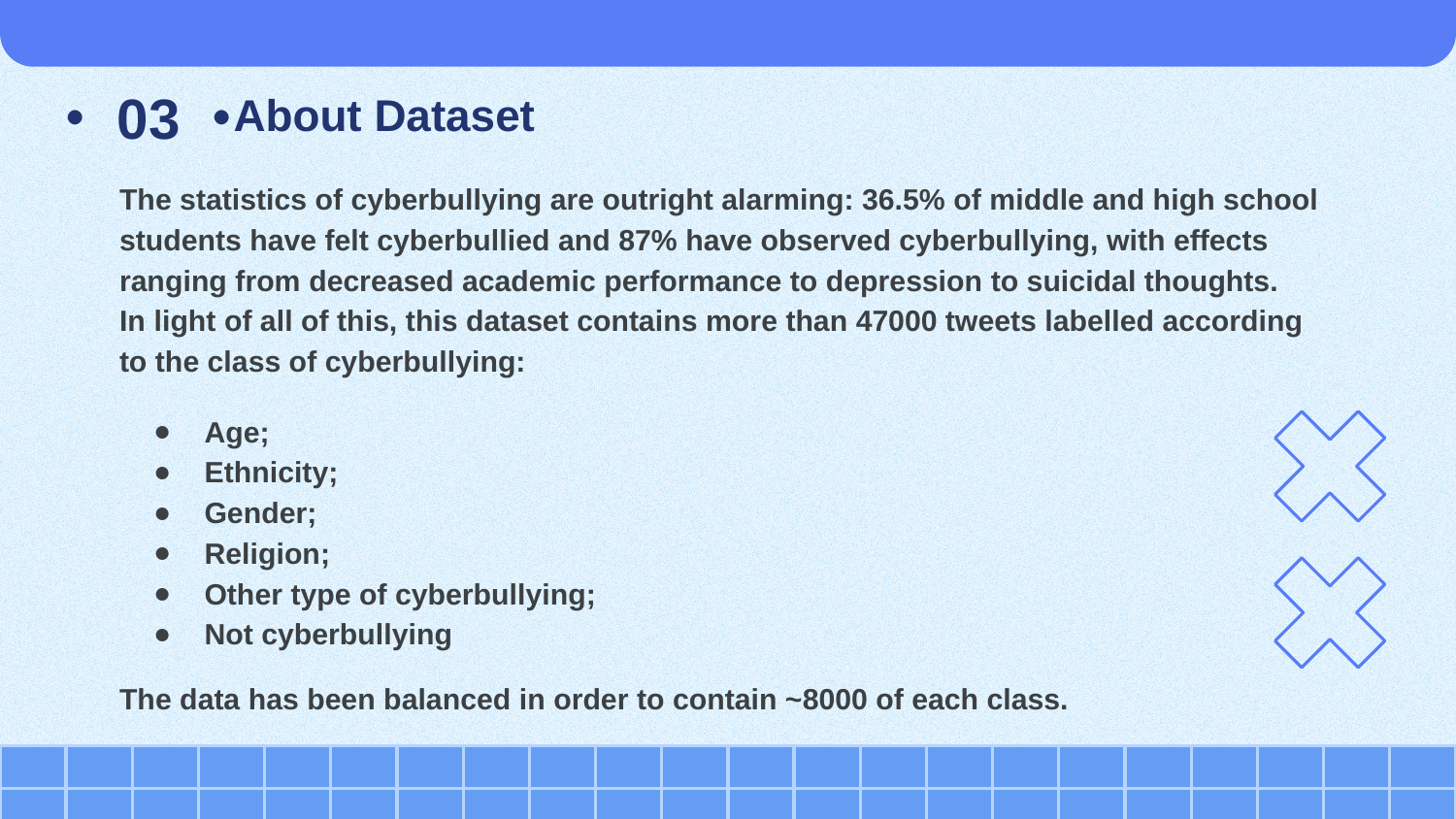

・03・
# About Dataset
The statistics of cyberbullying are outright alarming: 36.5% of middle and high school students have felt cyberbullied and 87% have observed cyberbullying, with effects ranging from decreased academic performance to depression to suicidal thoughts.
In light of all of this, this dataset contains more than 47000 tweets labelled according to the class of cyberbullying:
Age;
Ethnicity;
Gender;
Religion;
Other type of cyberbullying;
Not cyberbullying
The data has been balanced in order to contain ~8000 of each class.